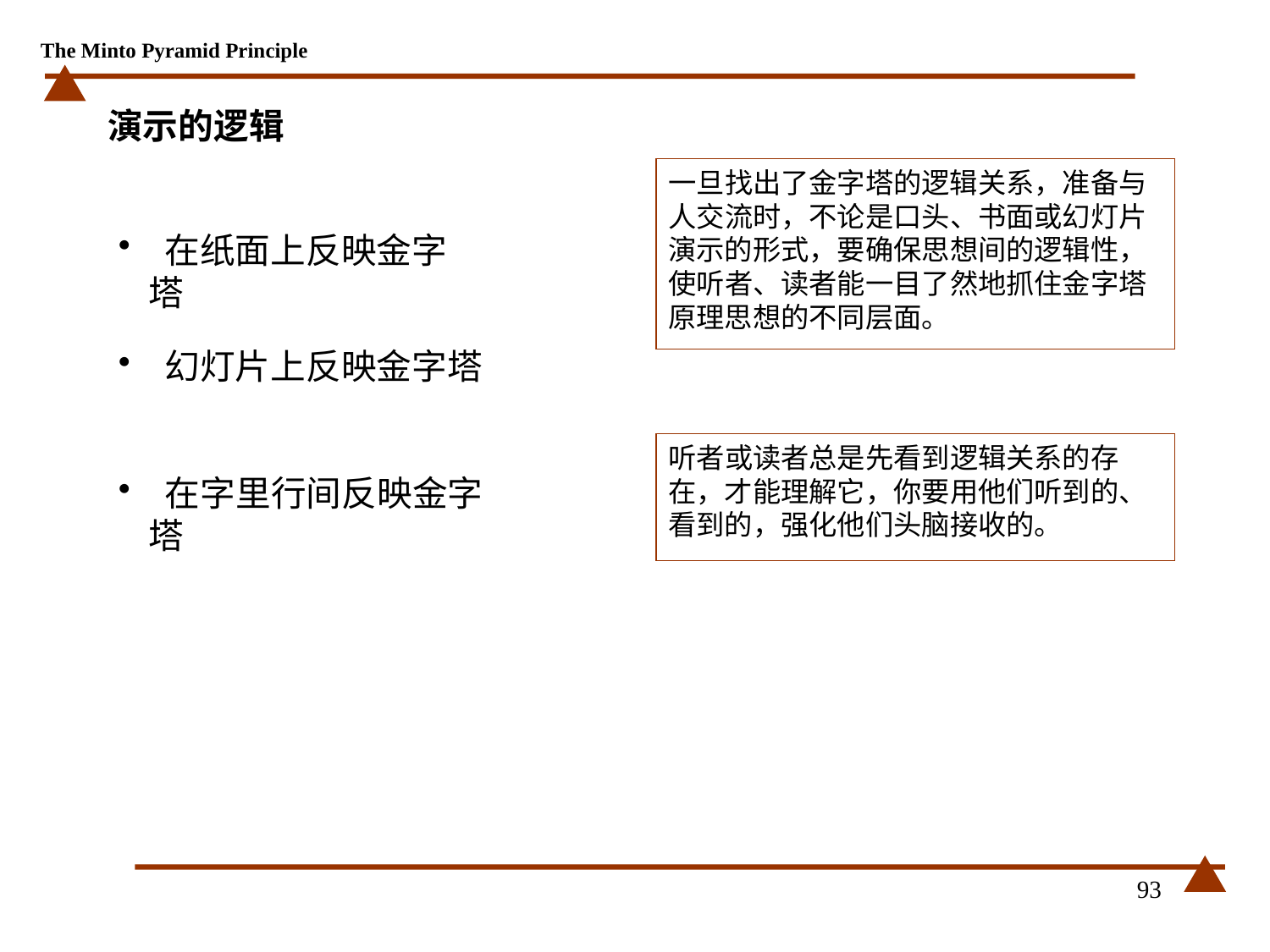

# 演示的逻辑

一旦找出了金字塔的逻辑关系，准备与人交流时，不论是口头、书面或幻灯片演示的形式，要确保思想间的逻辑性，使听者、读者能一目了然地抓住金字塔原理思想的不同层面。
 在纸面上反映金字塔

 幻灯片上反映金字塔
听者或读者总是先看到逻辑关系的存在，才能理解它，你要用他们听到的、看到的，强化他们头脑接收的。
 在字里行间反映金字塔
93